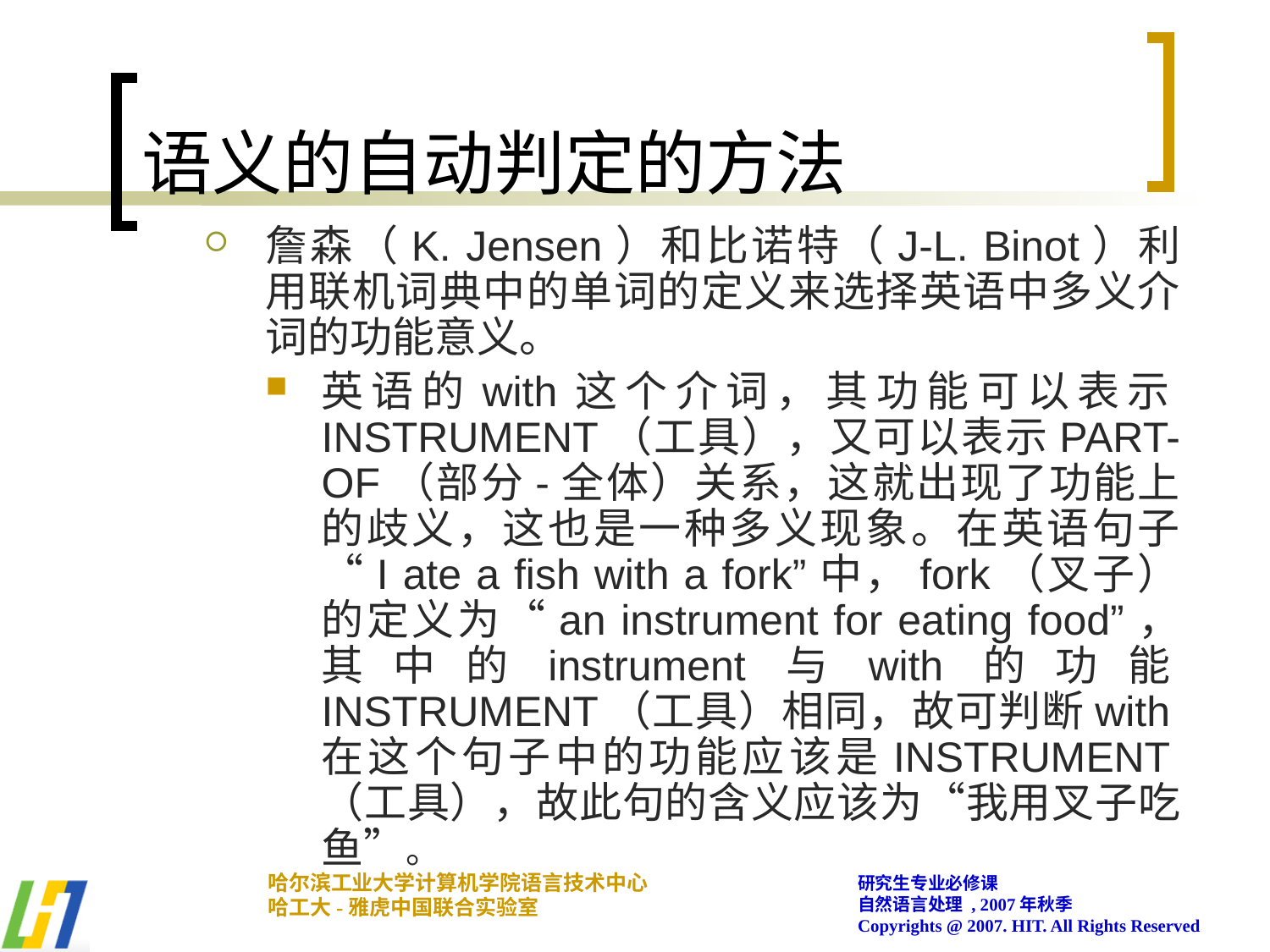

# 语义的自动判定的方法
詹森（K. Jensen）和比诺特（J-L. Binot）利用联机词典中的单词的定义来选择英语中多义介词的功能意义。
英语的with这个介词，其功能可以表示INSTRUMENT（工具），又可以表示PART-OF（部分-全体）关系，这就出现了功能上的歧义，这也是一种多义现象。在英语句子“I ate a fish with a fork”中，fork（叉子）的定义为“an instrument for eating food”，其中的instrument与with的功能INSTRUMENT（工具）相同，故可判断with在这个句子中的功能应该是INSTRUMENT（工具），故此句的含义应该为“我用叉子吃鱼”。
哈尔滨工业大学计算机学院语言技术中心
哈工大-雅虎中国联合实验室
研究生专业必修课
自然语言处理 , 2007年秋季
Copyrights @ 2007. HIT. All Rights Reserved